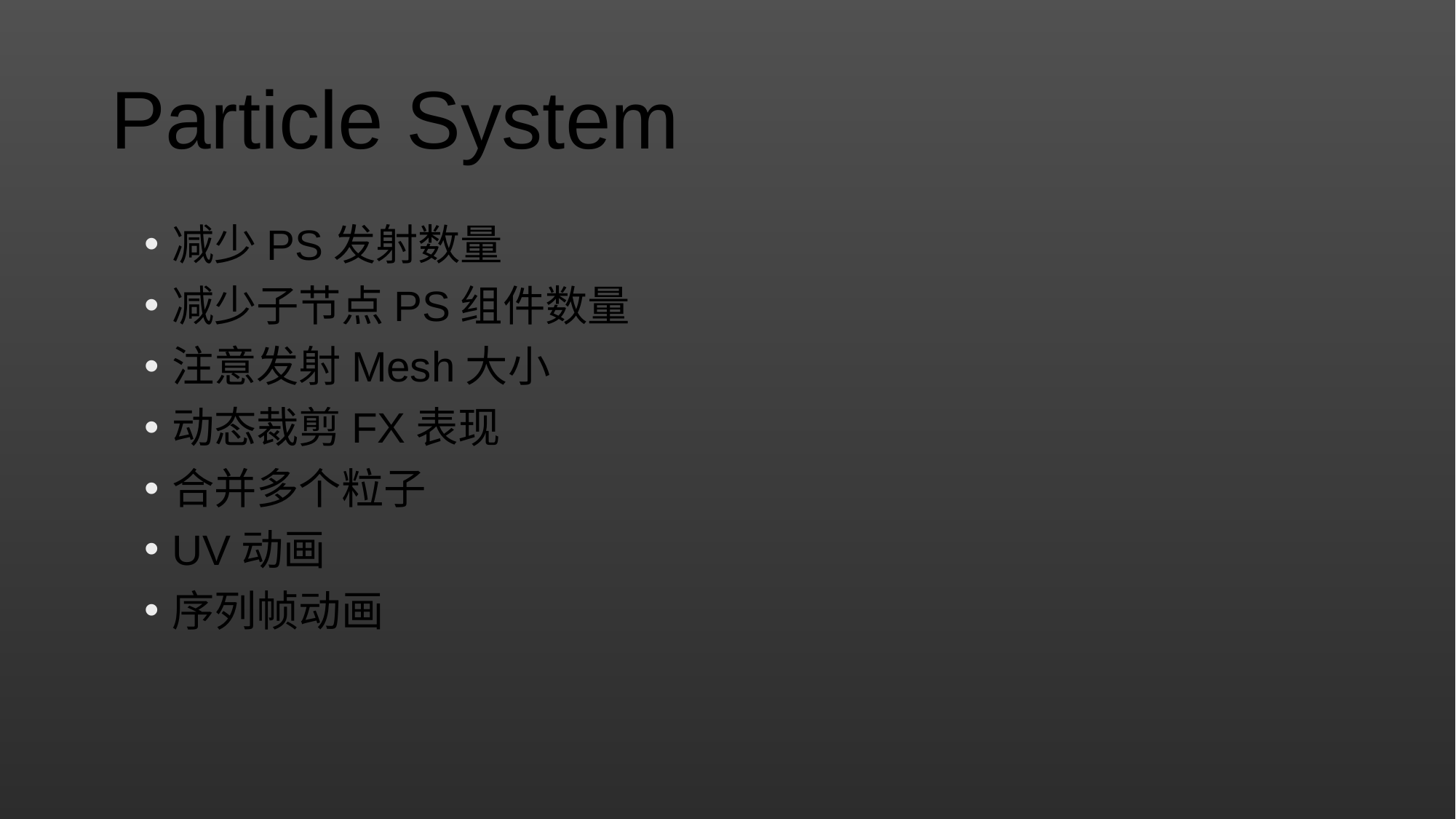

# Particle System
减少PS发射数量
减少子节点PS组件数量
注意发射Mesh大小
动态裁剪FX表现
合并多个粒子
UV动画
序列帧动画